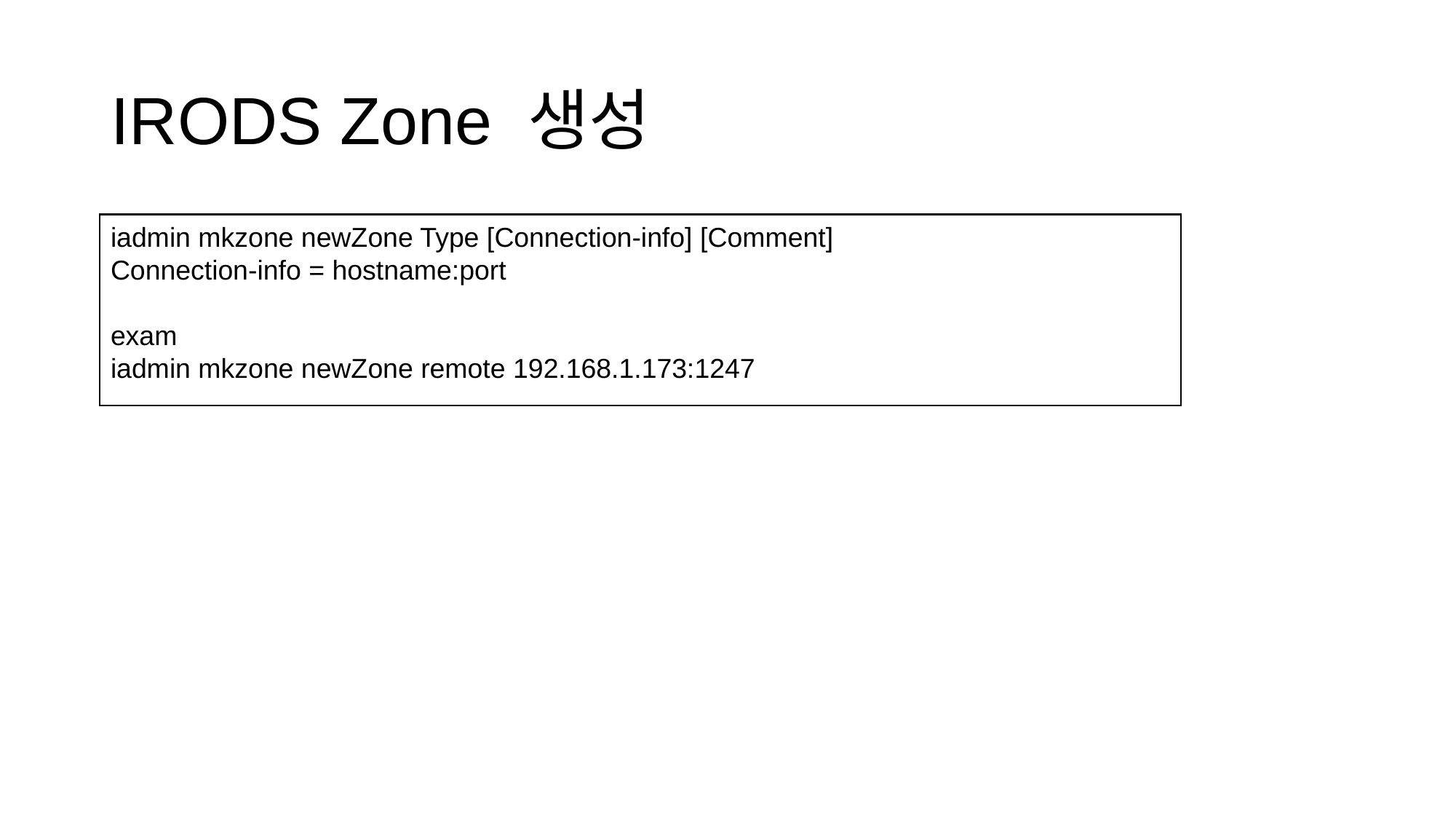

# IRODS Zone 생성
iadmin mkzone newZone Type [Connection-info] [Comment]
Connection-info = hostname:port

exam
iadmin mkzone newZone remote 192.168.1.173:1247